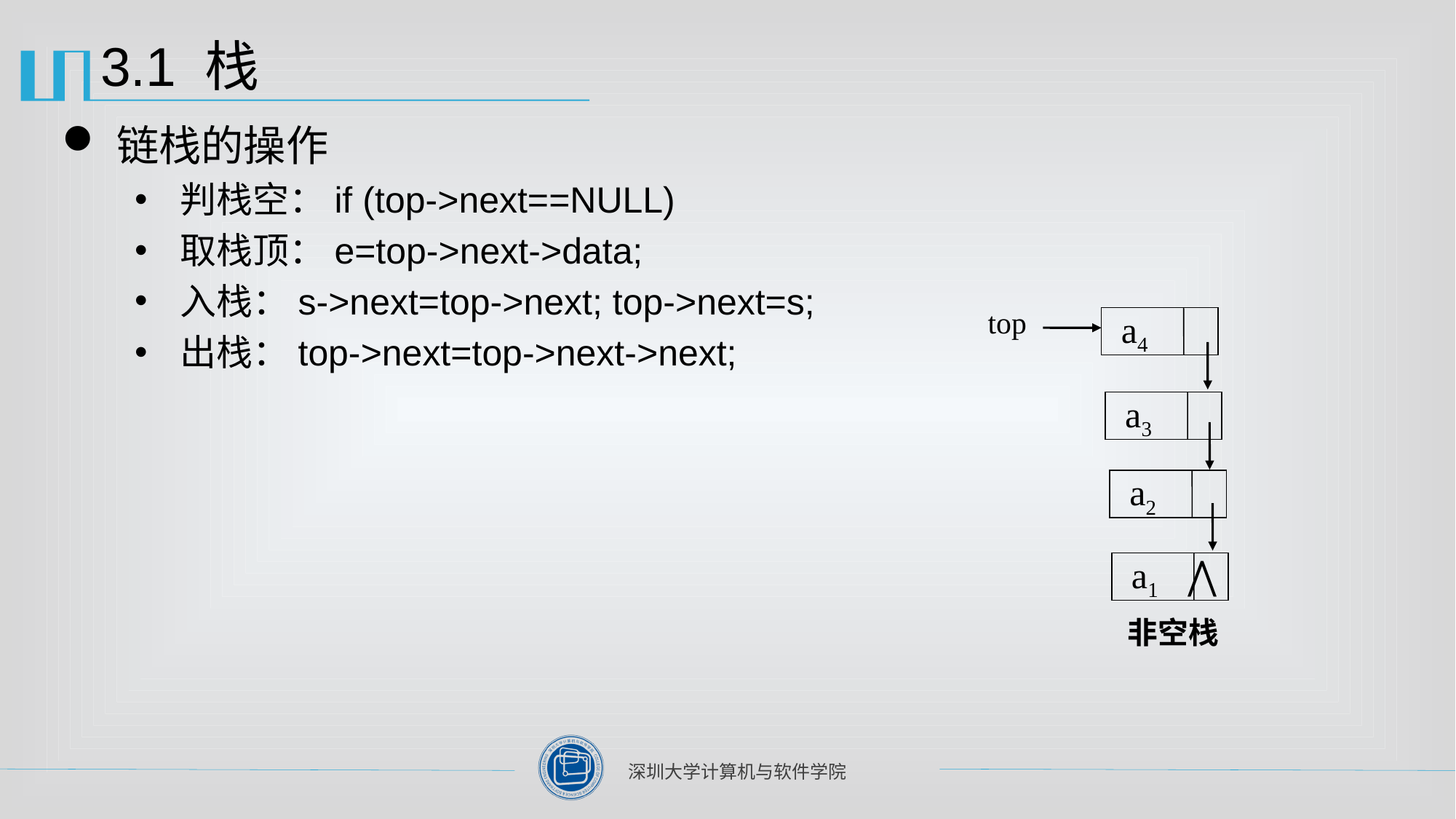

# 3.1 栈
链栈的操作
判栈空：if (top->next==NULL)
取栈顶：e=top->next->data;
入栈：s->next=top->next; top->next=s;
出栈：top->next=top->next->next;

top

 a4

 a3

 a2

 a1     ⋀

非空栈

18